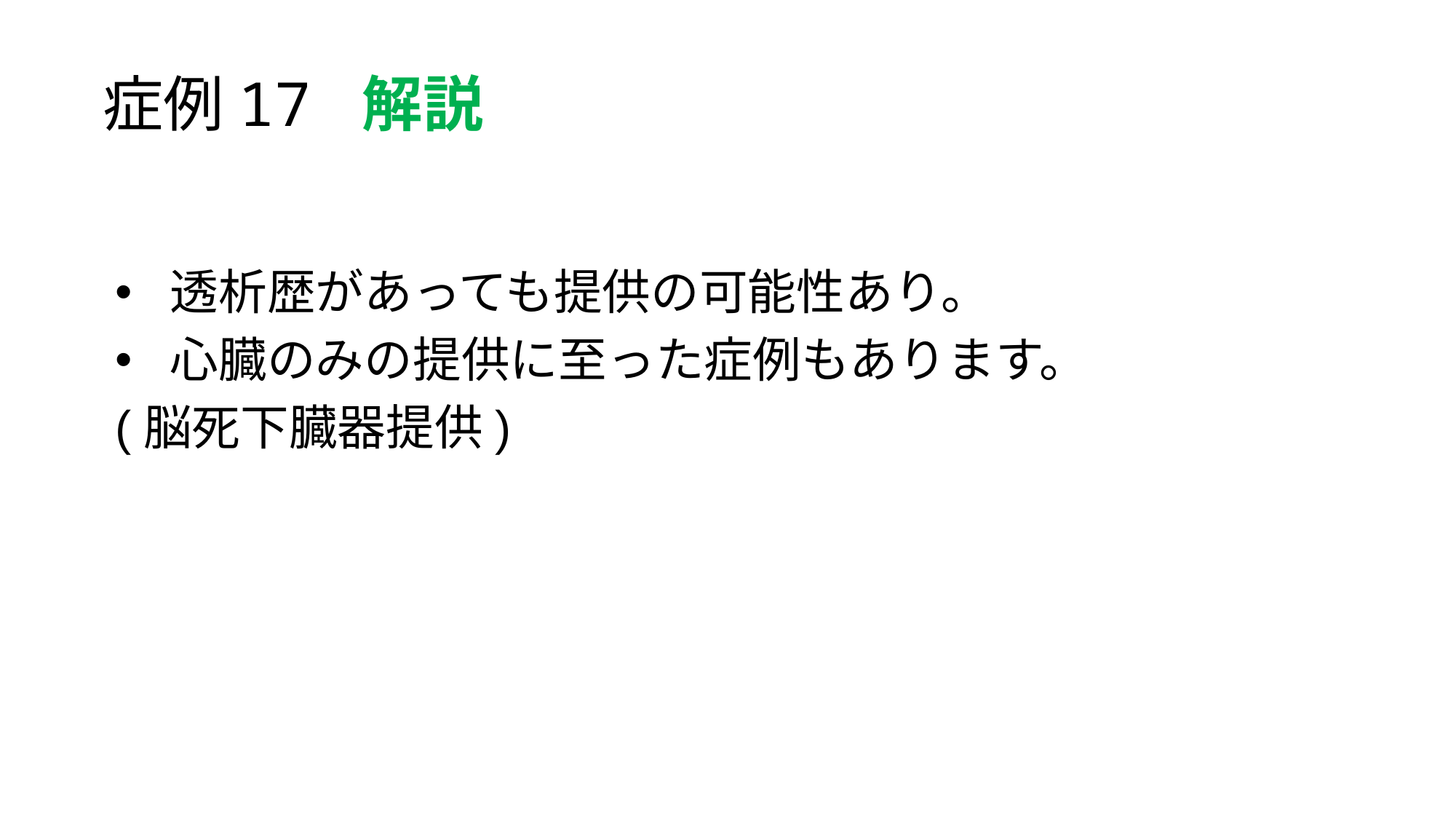

# 症例17 解説
透析歴があっても提供の可能性あり。
心臓のみの提供に至った症例もあります。
(脳死下臓器提供)